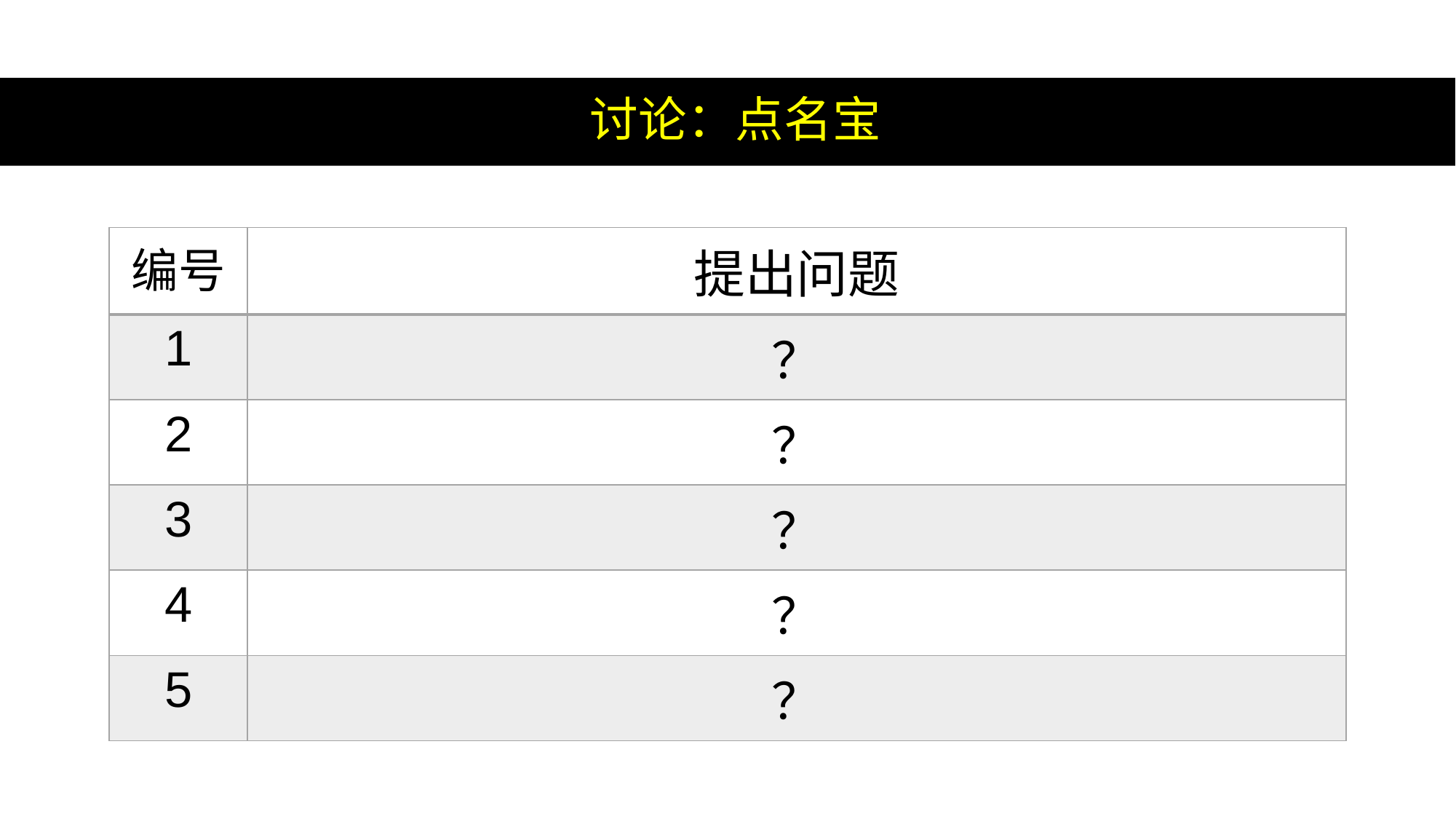

# 讨论：点名宝

| 编号 | 提出问题 |
| --- | --- |
| 1 | ？ |
| 2 | ？ |
| 3 | ？ |
| 4 | ？ |
| 5 | ？ |